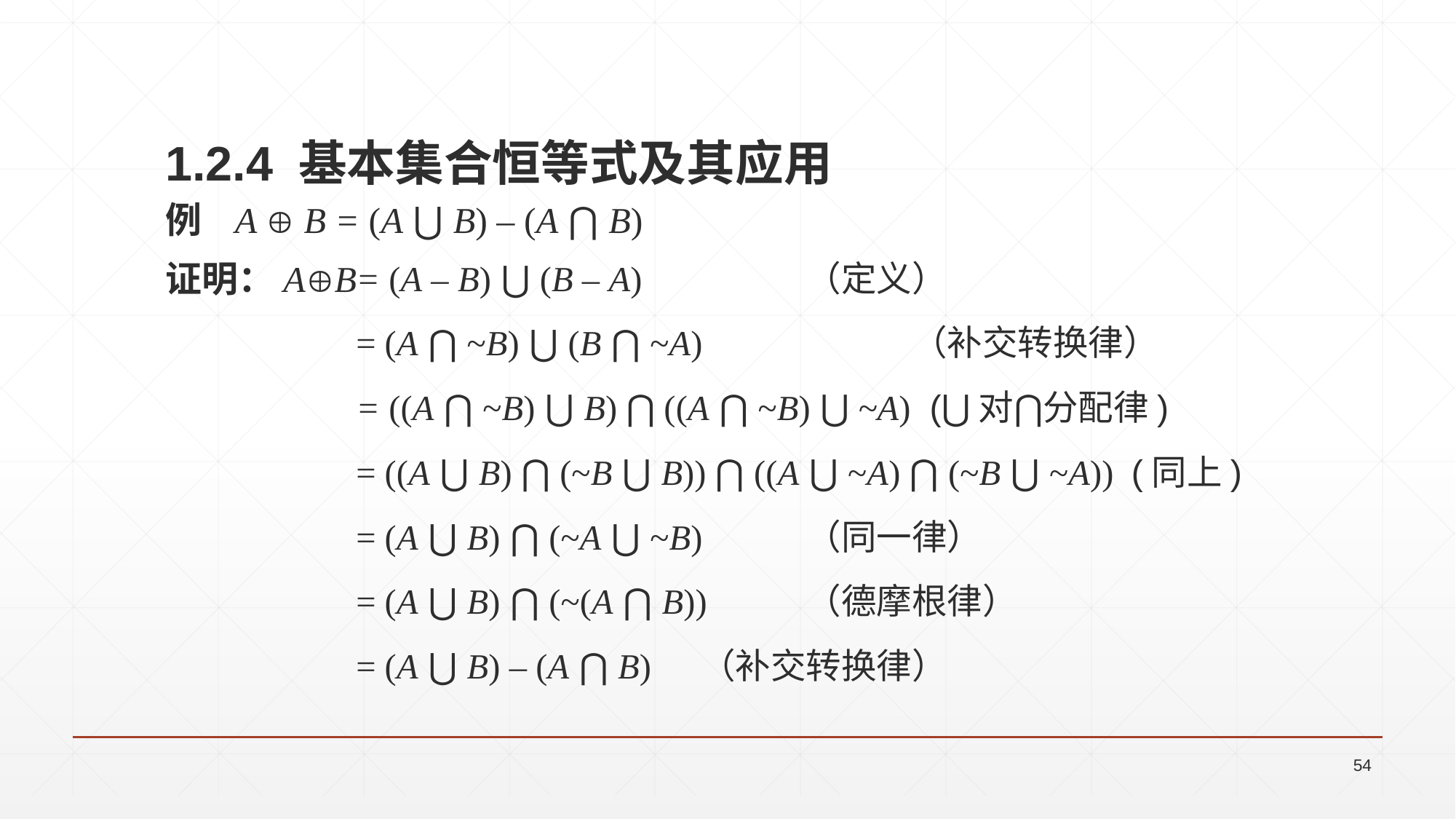

1.2.4 基本集合恒等式及其应用
例   A ⊕ B = (A ⋃ B) – (A ⋂ B)
证明：A⊕B
= (A – B) ⋃ (B – A)    		         	（定义）
= (A ⋂ ~B) ⋃ (B ⋂ ~A)  		    	（补交转换律）
= ((A ⋂ ~B) ⋃ B) ⋂ ((A ⋂ ~B) ⋃ ~A)	  (⋃对⋂分配律)
= ((A ⋃ B) ⋂ (~B ⋃ B)) ⋂ ((A ⋃ ~A) ⋂ (~B ⋃ ~A))  (同上)
= (A ⋃ B) ⋂ (~A ⋃ ~B)    			（同一律）
= (A ⋃ B) ⋂ (~(A ⋂ B))    			（德摩根律）
= (A ⋃ B) – (A ⋂ B)    			（补交转换律）
54